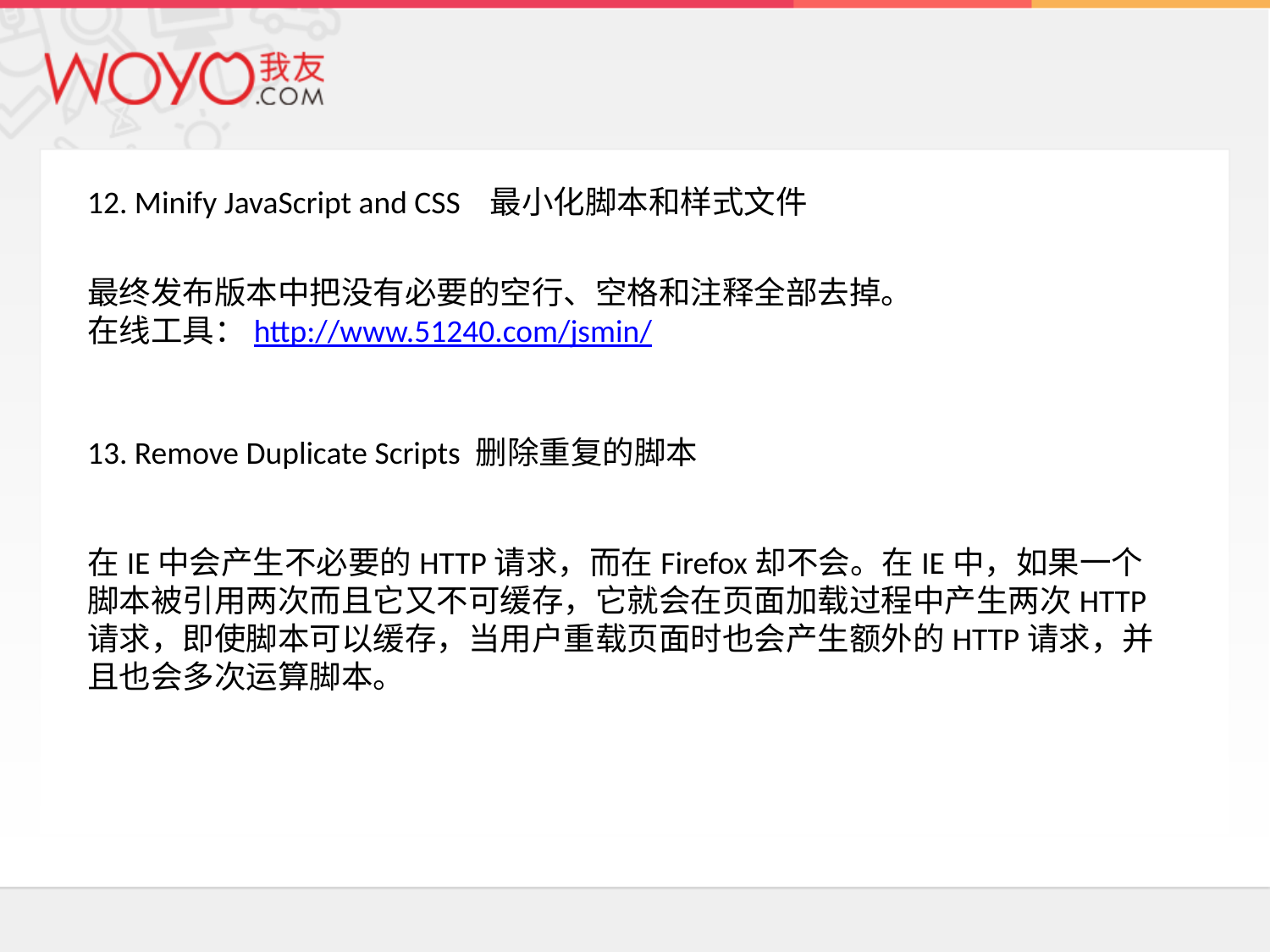

#
12. Minify JavaScript and CSS   最小化脚本和样式文件
最终发布版本中把没有必要的空行、空格和注释全部去掉。
在线工具：http://www.51240.com/jsmin/
13. Remove Duplicate Scripts 删除重复的脚本
在IE中会产生不必要的HTTP请求，而在Firefox却不会。在IE中，如果一个脚本被引用两次而且它又不可缓存，它就会在页面加载过程中产生两次HTTP请求，即使脚本可以缓存，当用户重载页面时也会产生额外的HTTP请求，并且也会多次运算脚本。